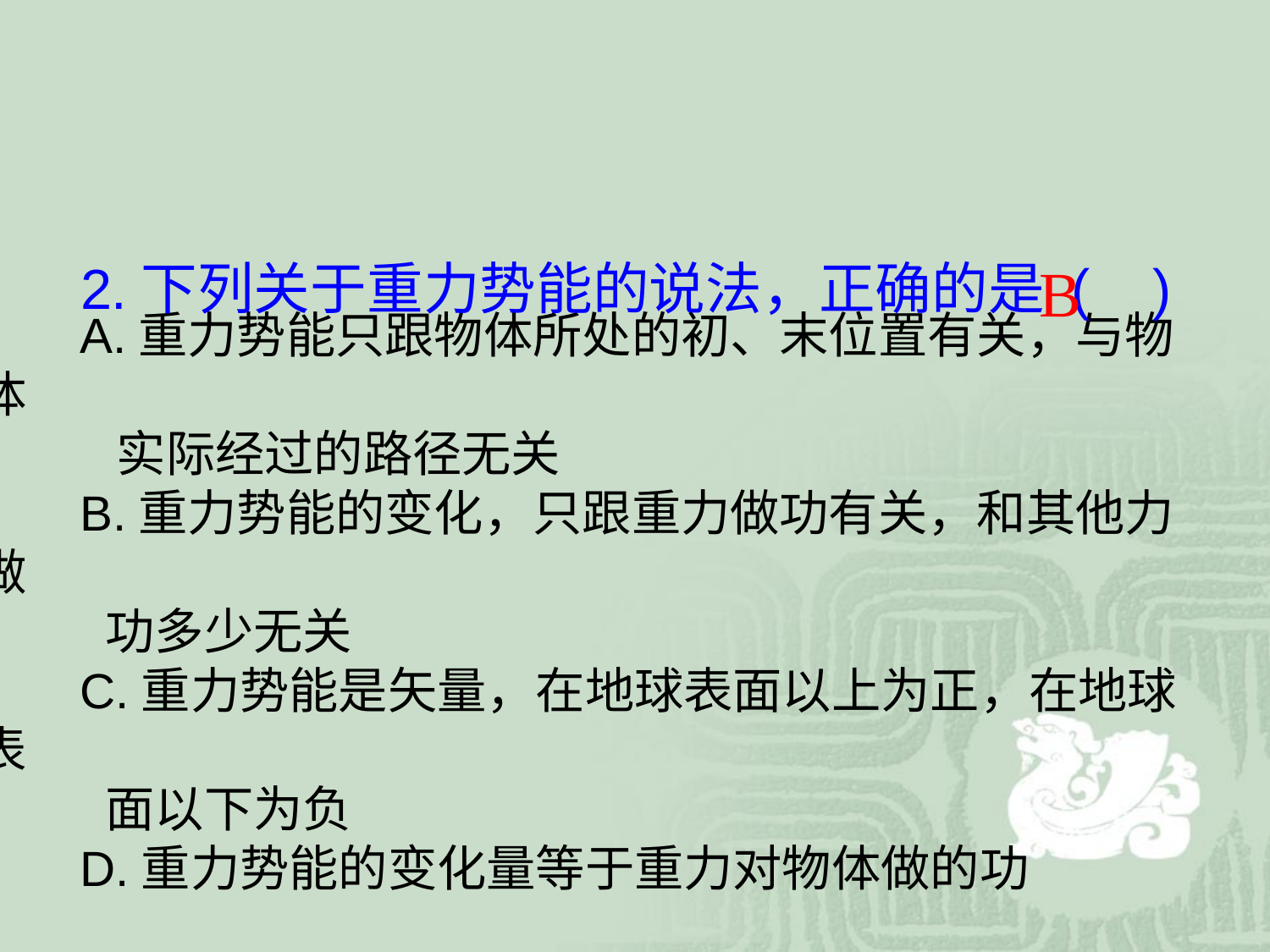

2.下列关于重力势能的说法，正确的是 (    )
B
       A.重力势能只跟物体所处的初、末位置有关，与物体
           实际经过的路径无关
       B.重力势能的变化，只跟重力做功有关，和其他力做
          功多少无关
       C.重力势能是矢量，在地球表面以上为正，在地球表
          面以下为负
       D.重力势能的变化量等于重力对物体做的功